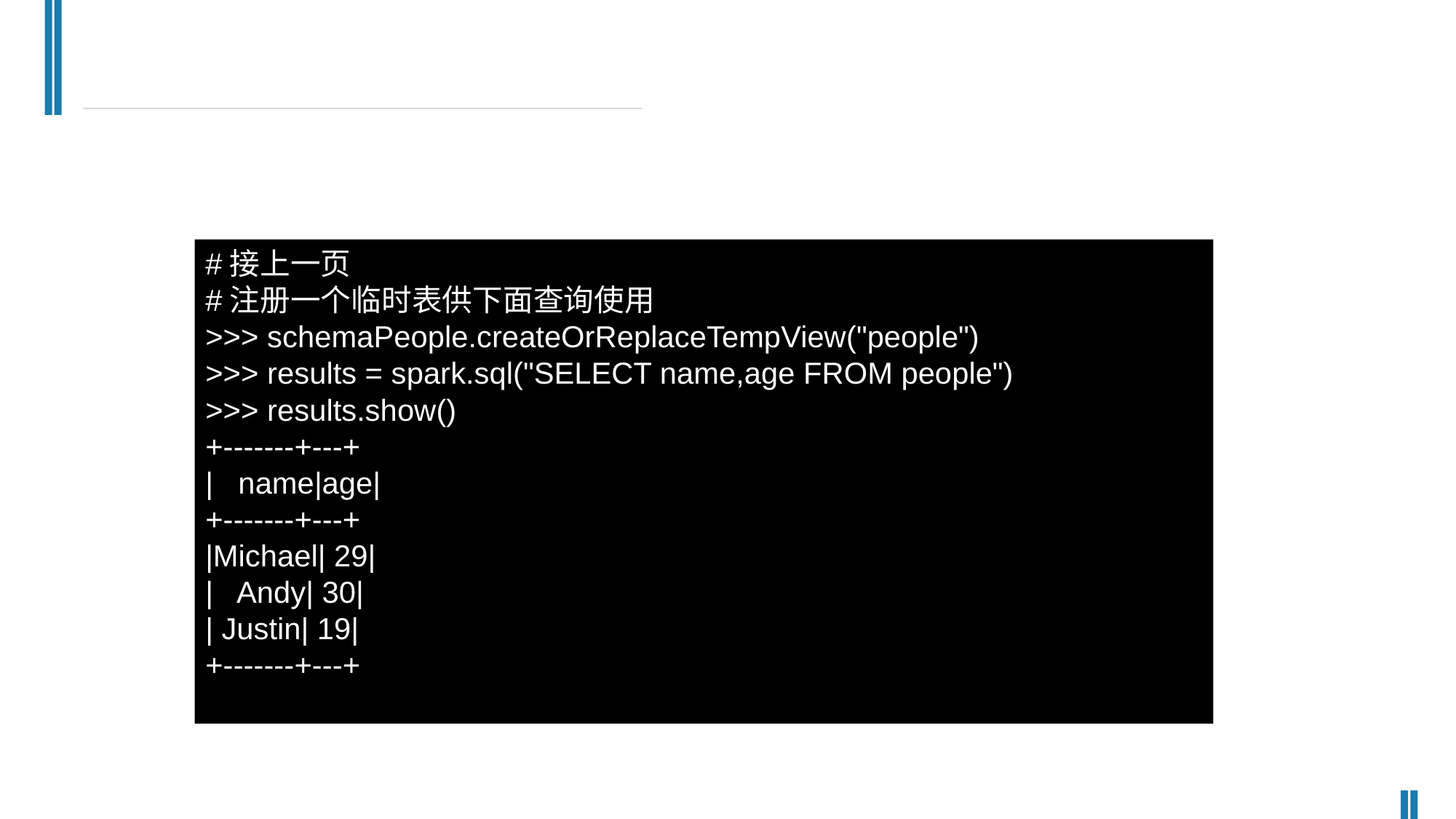

#接上一页
#注册一个临时表供下面查询使用
>>> schemaPeople.createOrReplaceTempView("people")
>>> results = spark.sql("SELECT name,age FROM people")
>>> results.show()
+-------+---+
|   name|age|
+-------+---+
|Michael| 29|
|   Andy| 30|
| Justin| 19|
+-------+---+